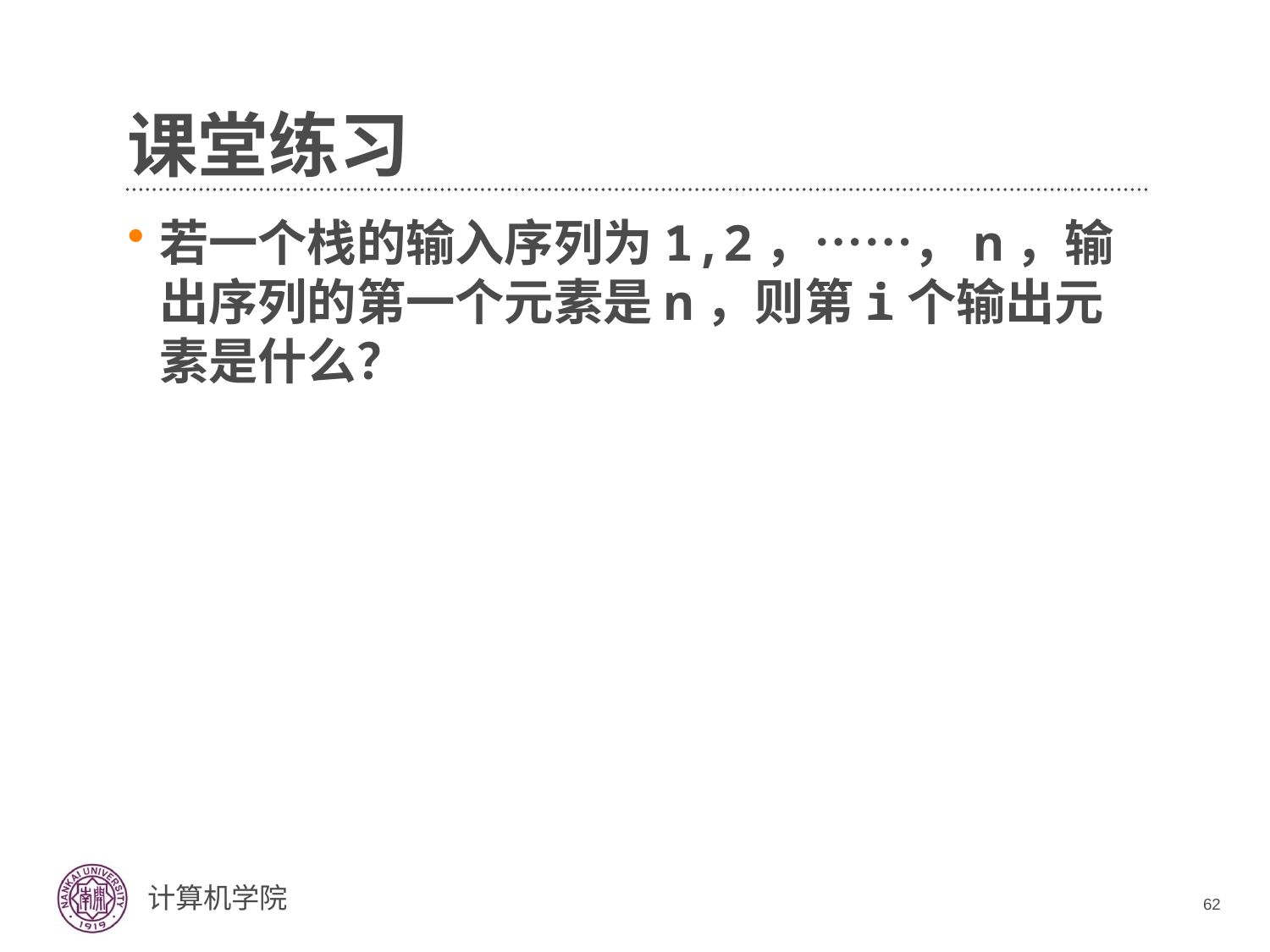

# 课堂练习
若一个栈的输入序列为1,2，……，n，输出序列的第一个元素是n，则第i个输出元素是什么？
62